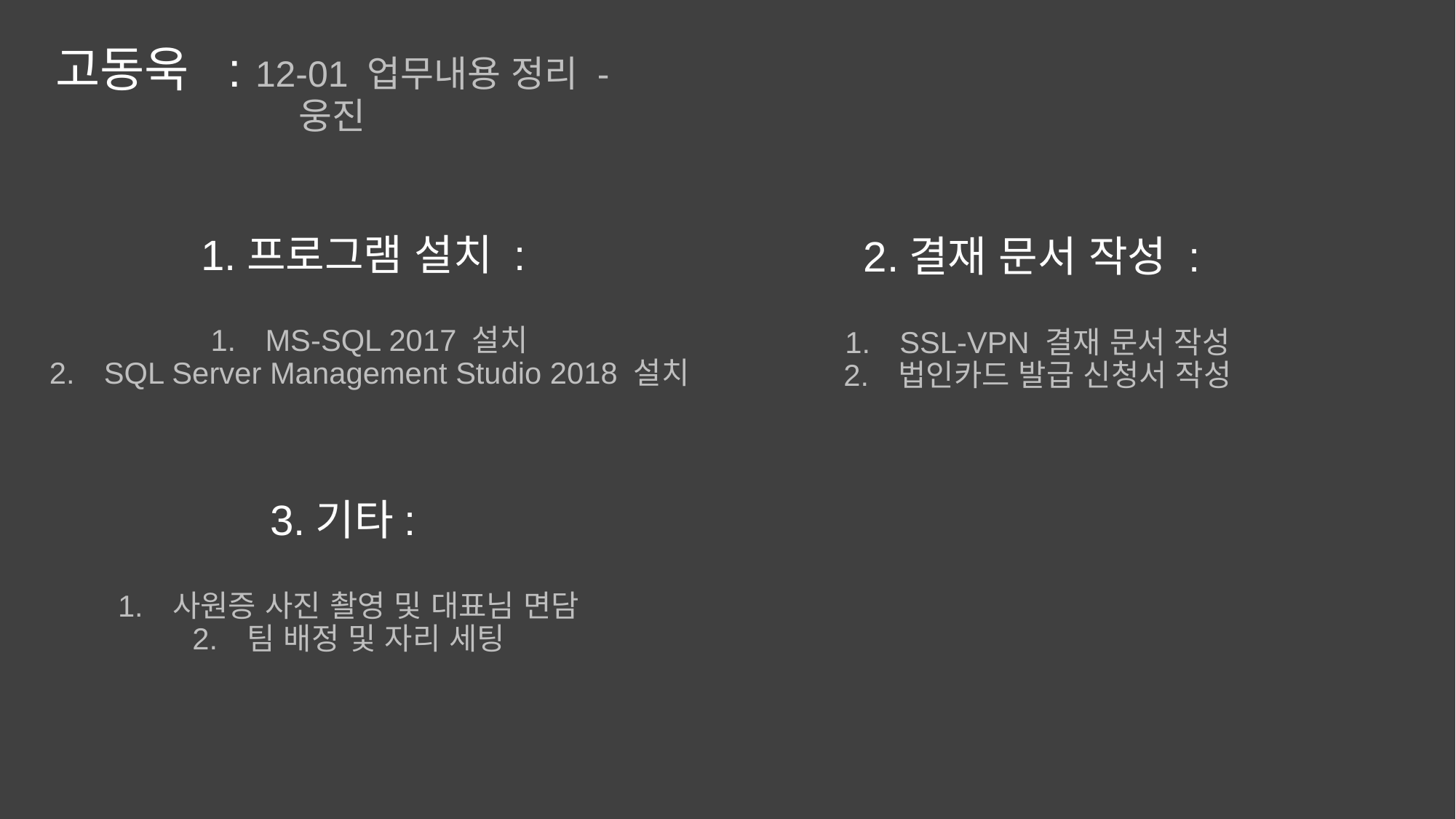

# 고동욱  : 12-01 업무내용 정리 - 웅진
2.결재 문서 작성 :

SSL-VPN 결재 문서 작성
법인카드 발급 신청서 작성
3.기타:

사원증 사진 촬영 및 대표님 면담
팀 배정 및 자리 세팅
1.프로그램 설치 :

MS-SQL 2017 설치
SQL Server Management Studio 2018 설치